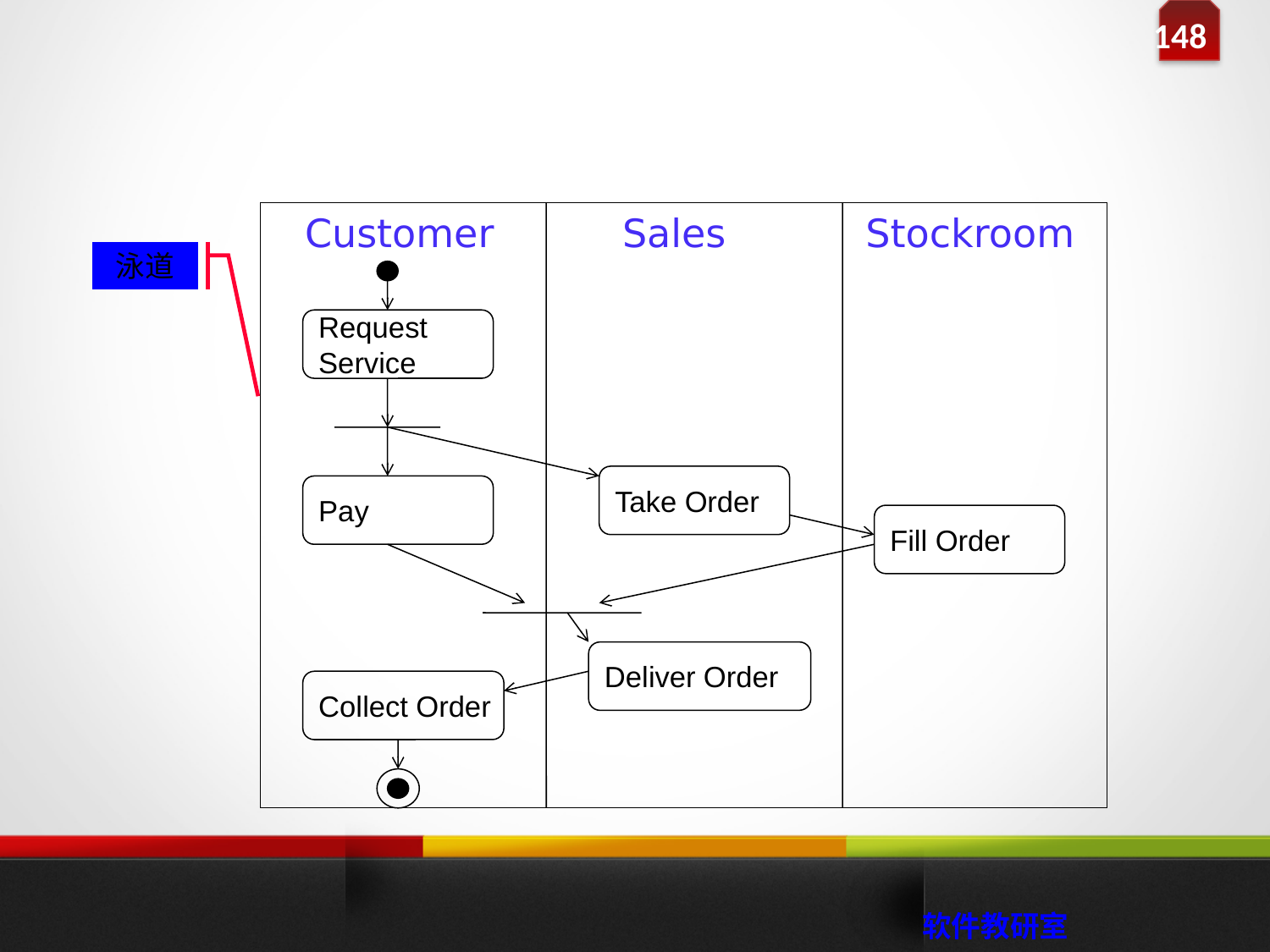

Customer

Sales

Stockroom
泳道

Request
Service

Take Order
Pay
Fill Order

Deliver Order
Collect Order

                                     软件教研室